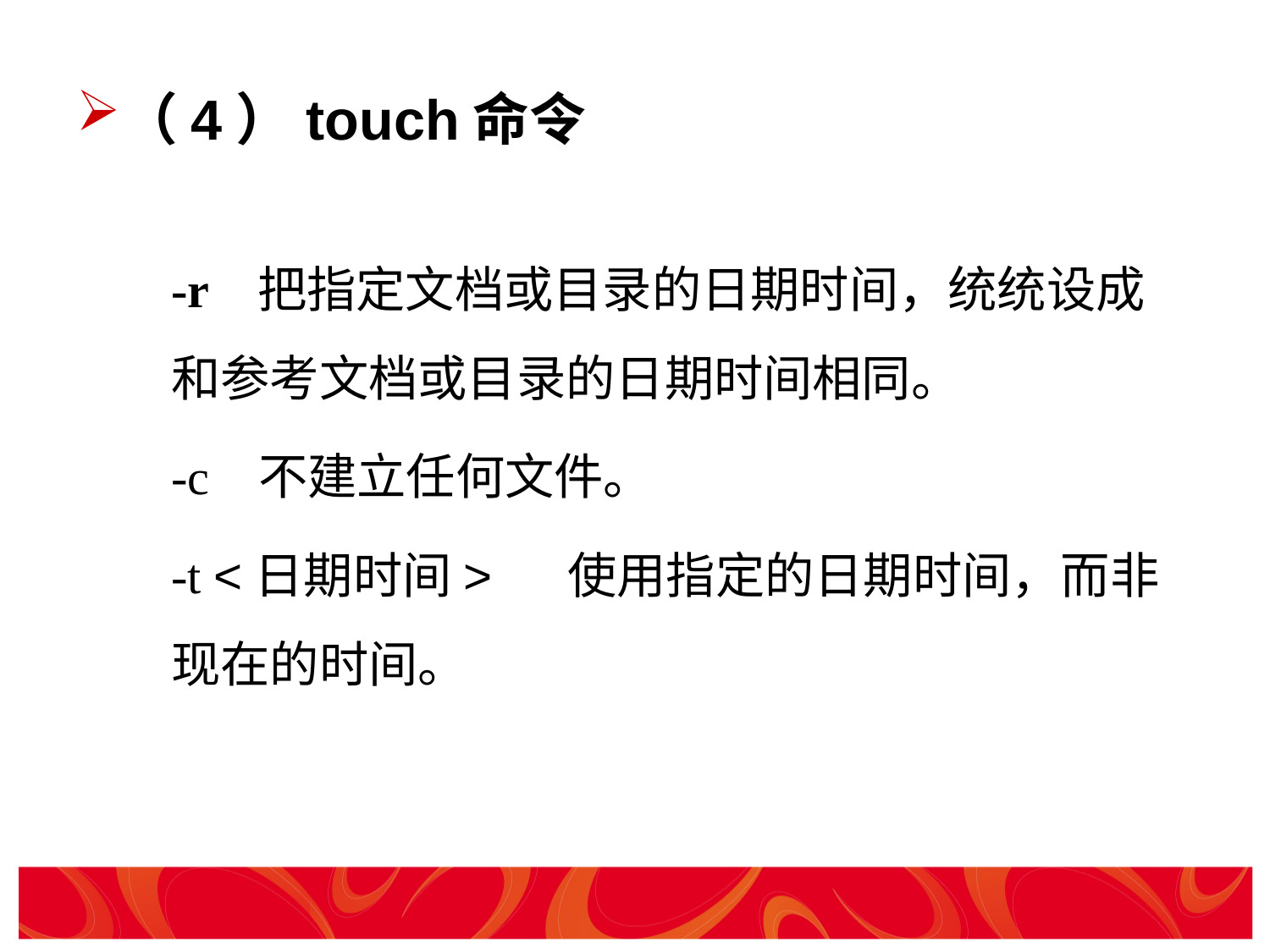

# （4）touch命令
-r   把指定文档或目录的日期时间，统统设成和参考文档或目录的日期时间相同。
-c   不建立任何文件。
-t <日期时间> 　使用指定的日期时间，而非现在的时间。